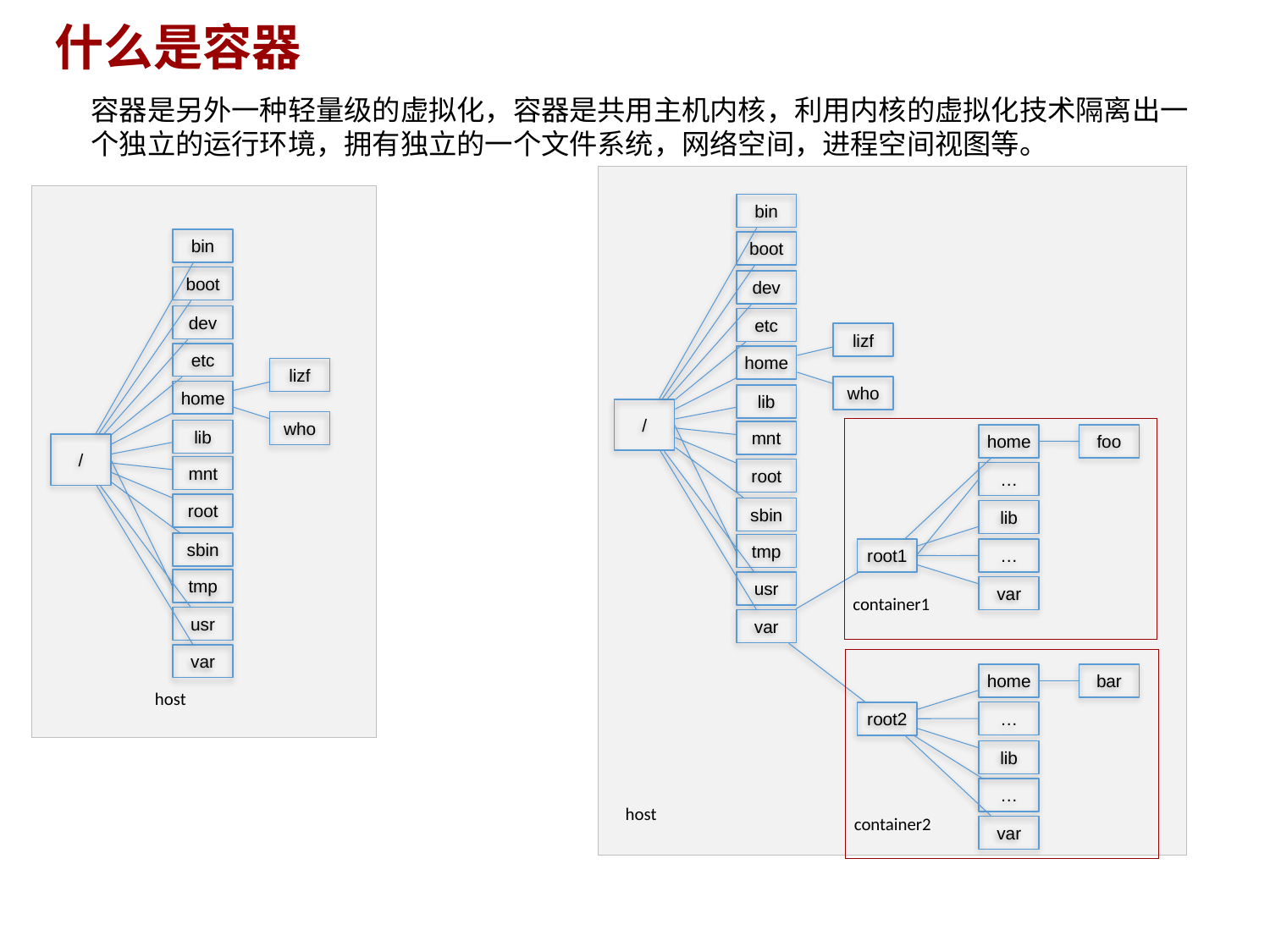

# 什么是容器
容器是另外一种轻量级的虚拟化，容器是共用主机内核，利用内核的虚拟化技术隔离出一个独立的运行环境，拥有独立的一个文件系统，网络空间，进程空间视图等。

bin

bin

boot

boot

dev

dev

etc

lizf

etc

home

lizf

who

home

lib

/

who

lib

mnt

home

foo

/

mnt

root

…

root

sbin

lib

sbin

tmp

root1

…

tmp

usr

var

container1
usr

var

var

home

bar

host

…

root2

lib

…

host
container2
var